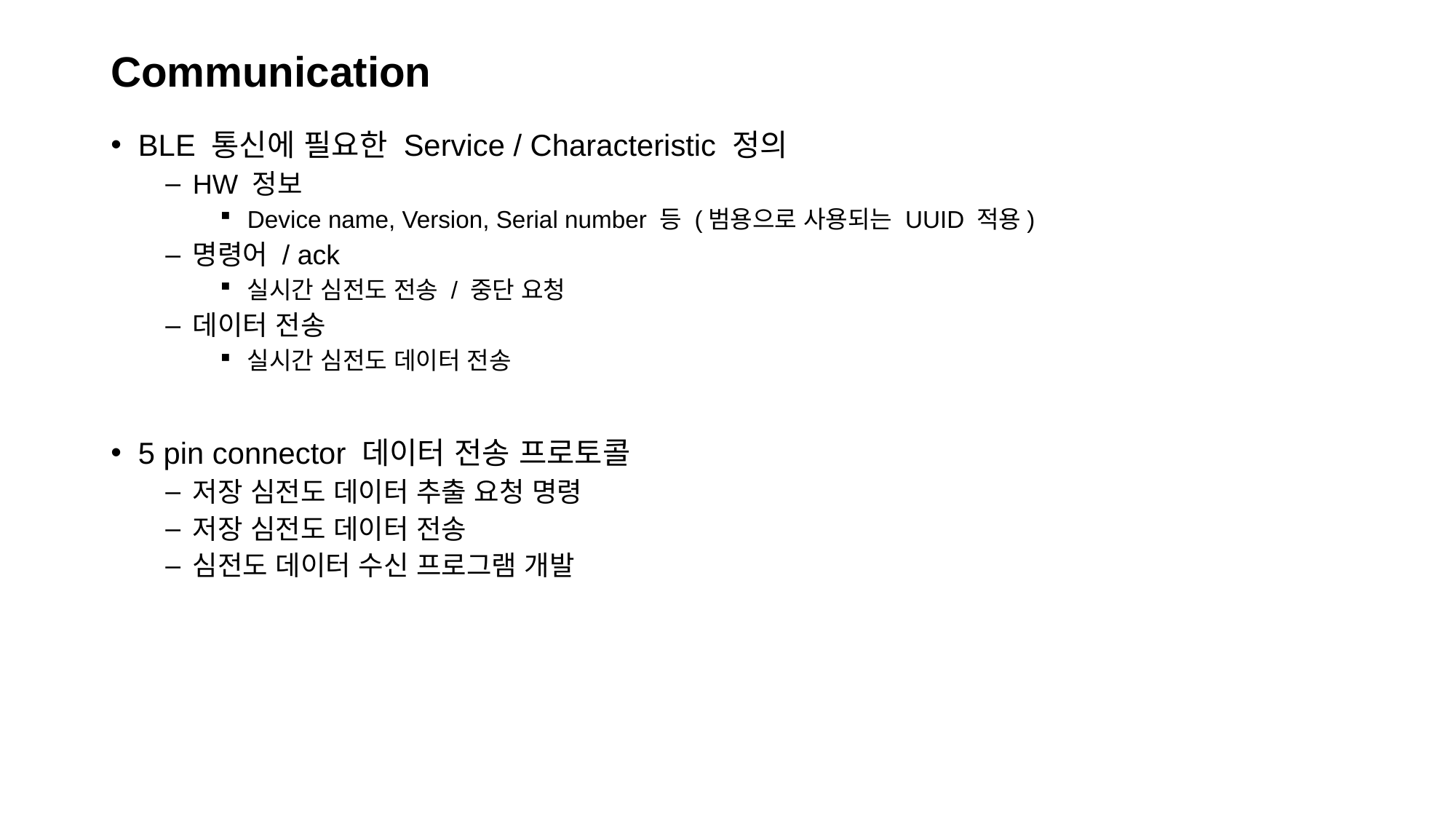

# Communication
BLE 통신에 필요한 Service / Characteristic 정의
HW 정보
Device name, Version, Serial number 등 (범용으로 사용되는 UUID 적용)
명령어 / ack
실시간 심전도 전송 / 중단 요청
데이터 전송
실시간 심전도 데이터 전송

5 pin connector 데이터 전송 프로토콜
저장 심전도 데이터 추출 요청 명령
저장 심전도 데이터 전송
심전도 데이터 수신 프로그램 개발